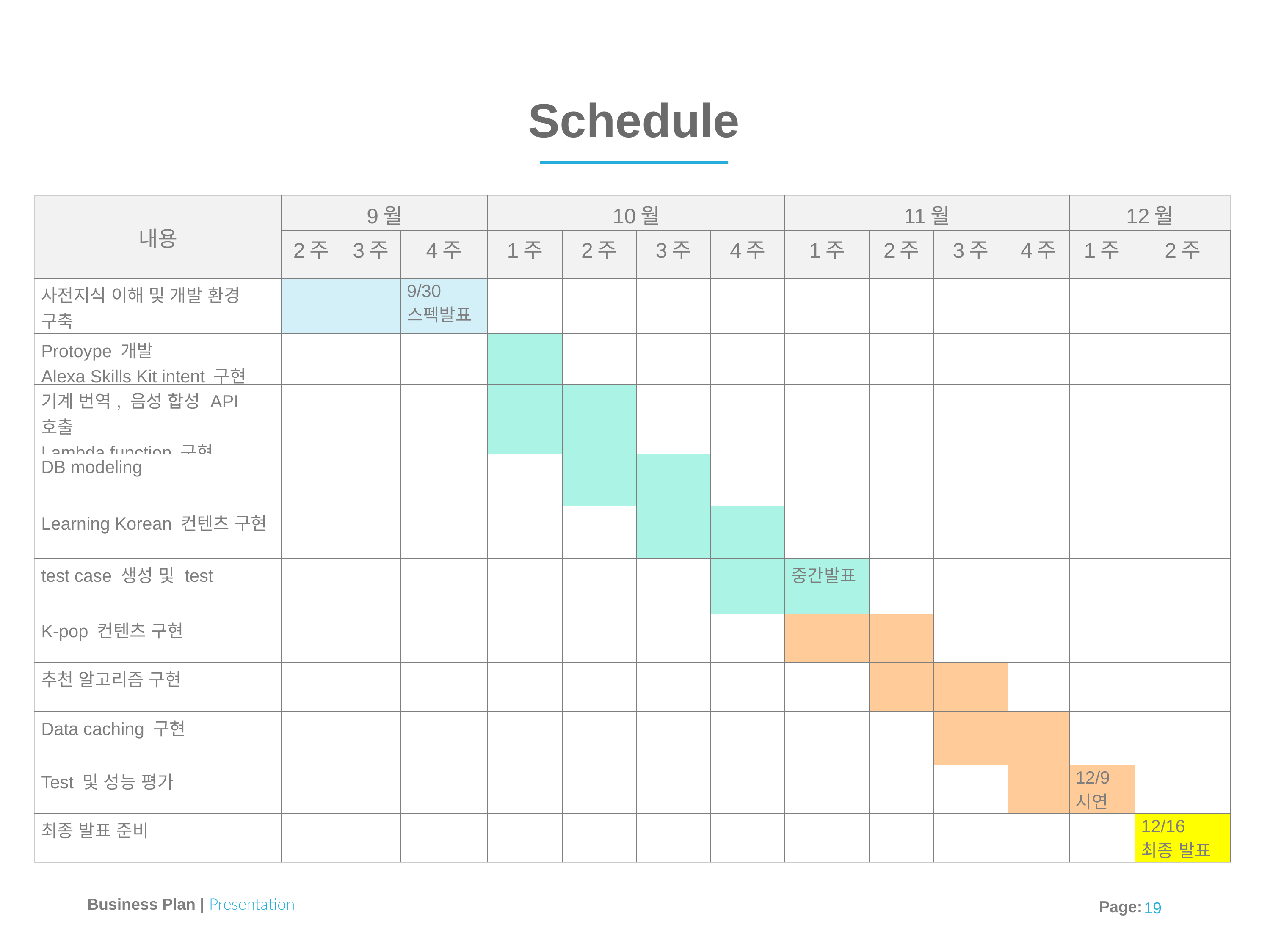

Schedule

| 내용 | 9월 |  |  | 10월 |  |  |  | 11월 |  |  |  | 12월 |  |
| --- | --- | --- | --- | --- | --- | --- | --- | --- | --- | --- | --- | --- | --- |
|  | 2주 | 3주 | 4주 | 1주 | 2주 | 3주 | 4주 | 1주 | 2주 | 3주 | 4주 | 1주 | 2주 |
| 사전지식 이해 및 개발 환경 구축 |  |  | 9/30 스펙발표 |  |  |  |  |  |  |  |  |  |  |
| Protoype 개발 Alexa Skills Kit intent 구현 |  |  |  |  |  |  |  |  |  |  |  |  |  |
| 기계 번역, 음성 합성 API 호출 Lambda function 구현 |  |  |  |  |  |  |  |  |  |  |  |  |  |
| DB modeling |  |  |  |  |  |  |  |  |  |  |  |  |  |
| Learning Korean 컨텐츠 구현 |  |  |  |  |  |  |  |  |  |  |  |  |  |
| test case 생성 및 test |  |  |  |  |  |  |  | 중간발표 |  |  |  |  |  |
| K-pop 컨텐츠 구현 |  |  |  |  |  |  |  |  |  |  |  |  |  |
| 추천 알고리즘 구현 |  |  |  |  |  |  |  |  |  |  |  |  |  |
| Data caching 구현 |  |  |  |  |  |  |  |  |  |  |  |  |  |
| Test 및 성능 평가 |  |  |  |  |  |  |  |  |  |  |  | 12/9 시연 |  |
| 최종 발표 준비 |  |  |  |  |  |  |  |  |  |  |  |  | 12/16 최종 발표 |